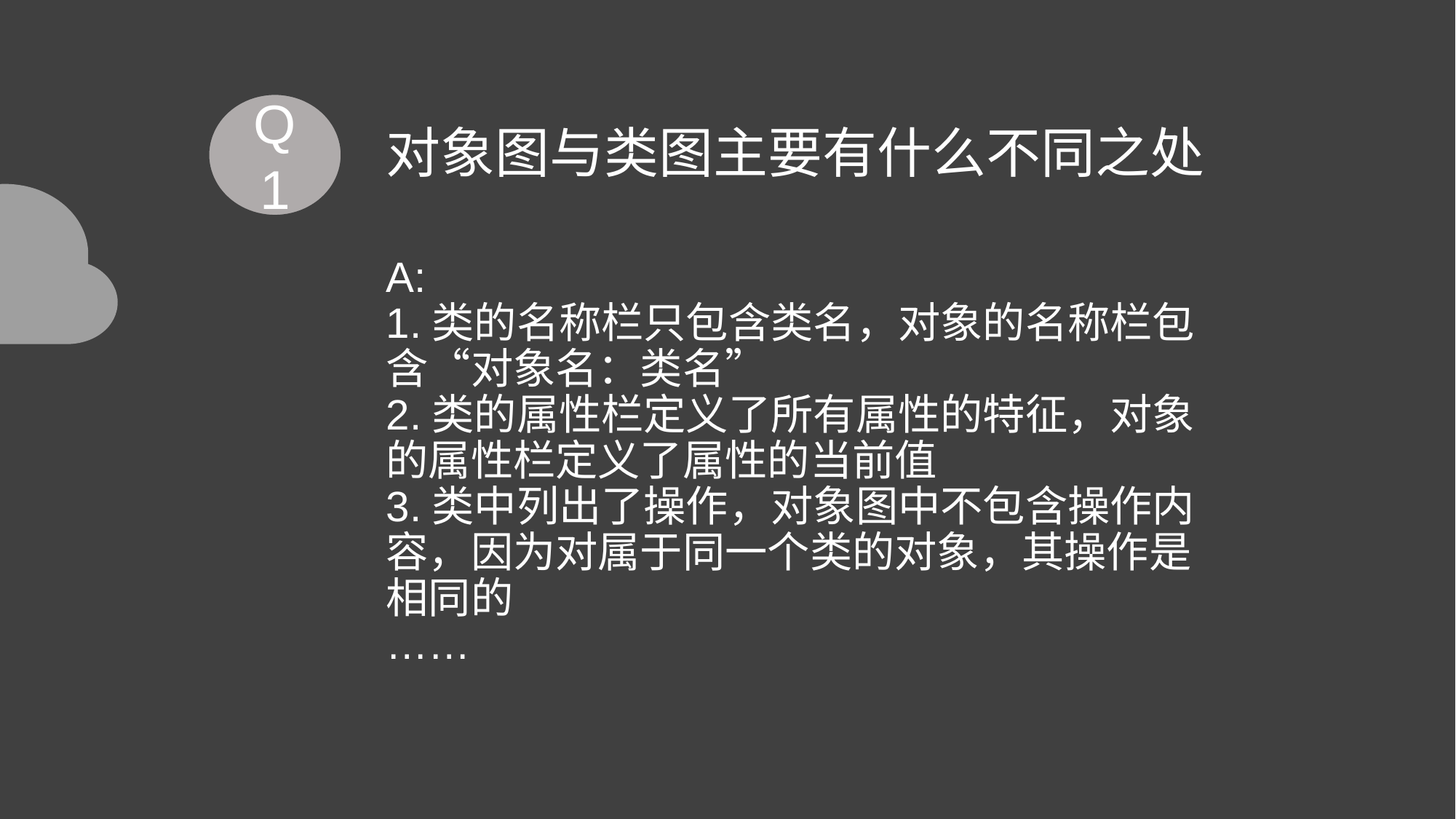

# 对象图与类图主要有什么不同之处
Q1

A:
1.类的名称栏只包含类名，对象的名称栏包含“对象名：类名”
2.类的属性栏定义了所有属性的特征，对象的属性栏定义了属性的当前值
3.类中列出了操作，对象图中不包含操作内容，因为对属于同一个类的对象，其操作是相同的
……